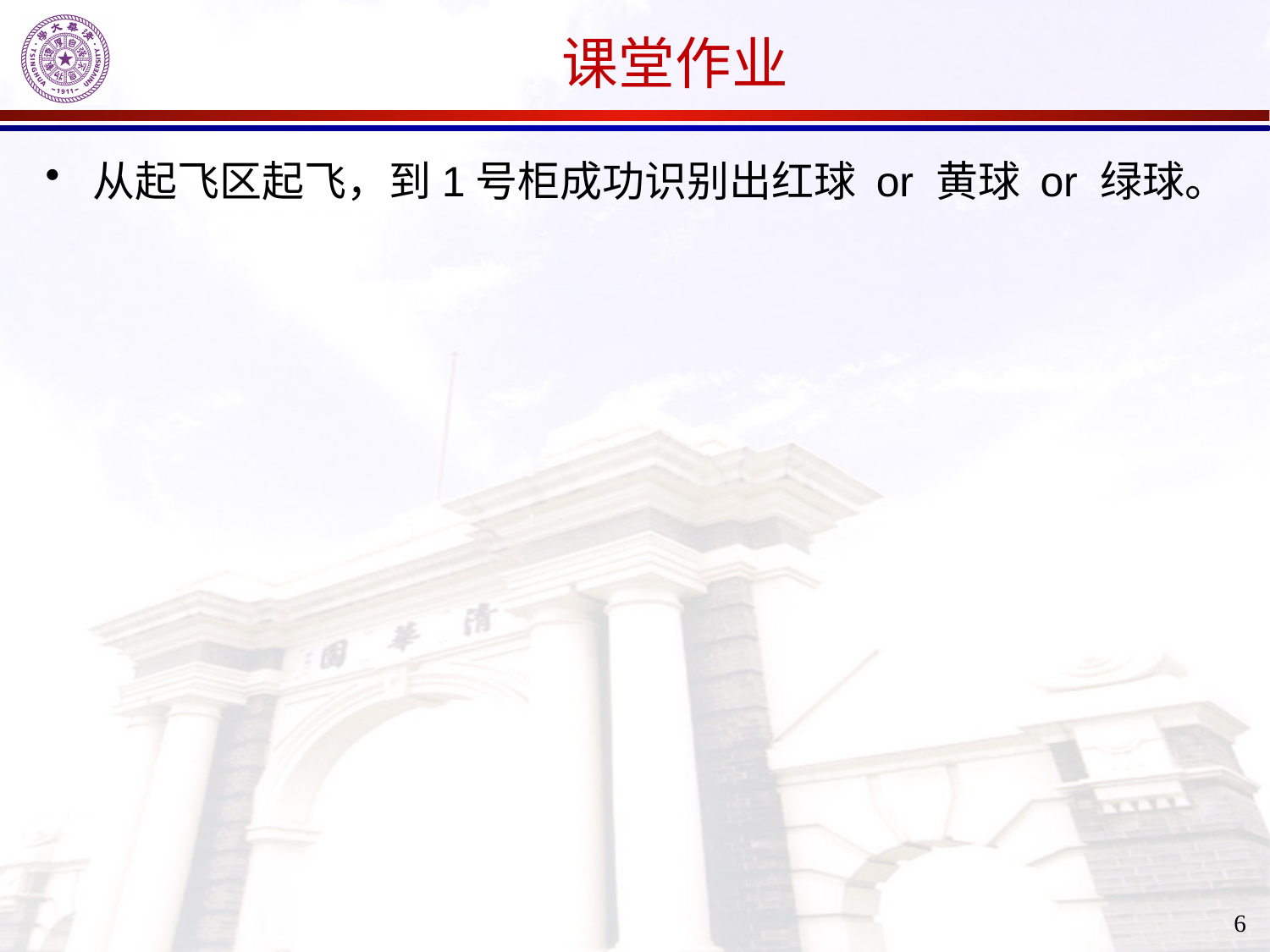

# 课堂作业
从起飞区起飞，到1号柜成功识别出红球 or 黄球 or 绿球。
6